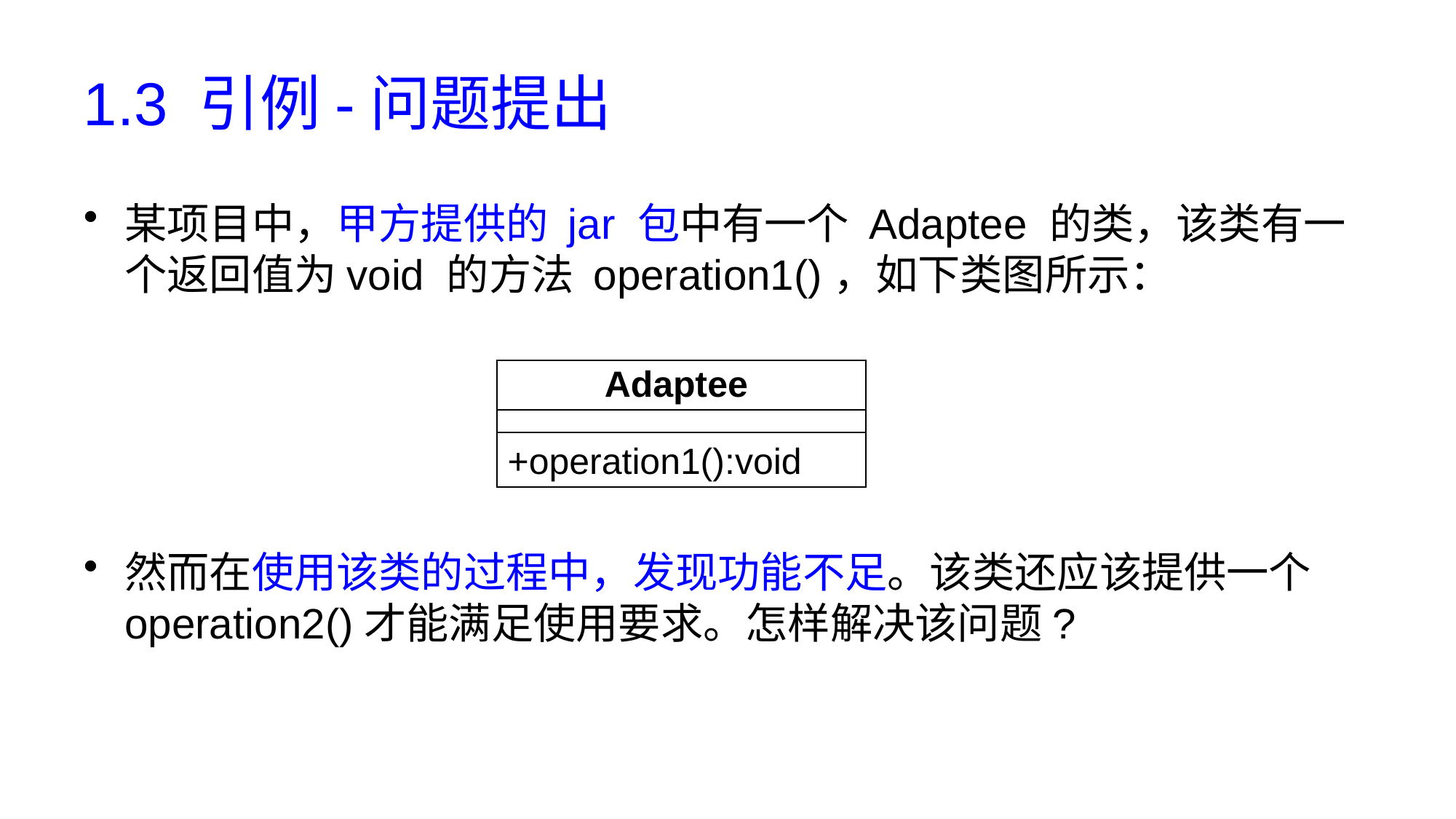

# 1.3 引例-问题提出
某项目中，甲方提供的 jar 包中有一个 Adaptee 的类，该类有一个返回值为void 的方法 operation1()，如下类图所示：

然而在使用该类的过程中，发现功能不足。该类还应该提供一个operation2()才能满足使用要求。怎样解决该问题?

Adaptee

+operation1():void
10